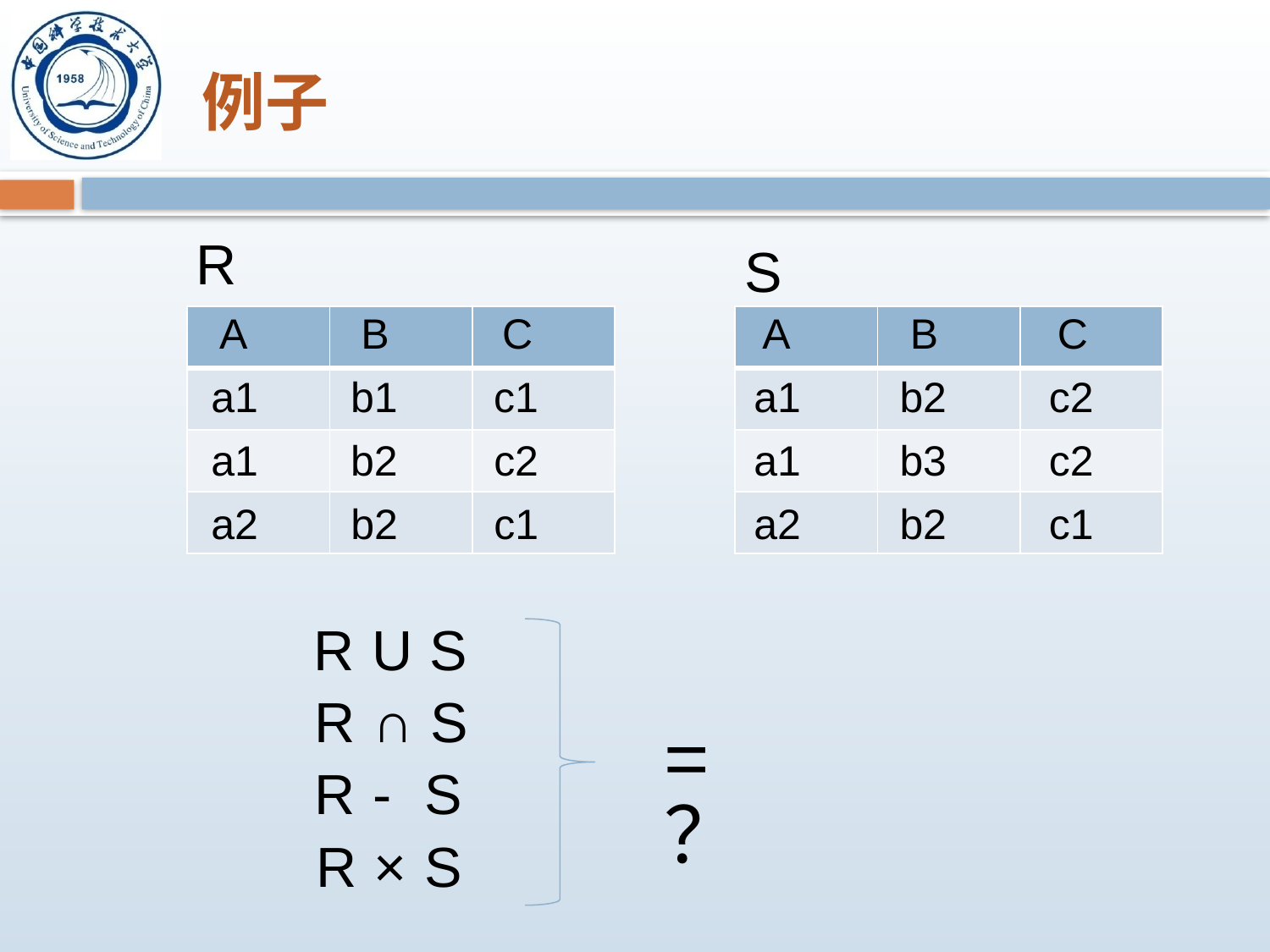

# 例子
R
S
|  |  |  |
| --- | --- | --- |
|  |  |  |
|  |  |  |
|  |  |  |
A
B
C
|  |  |  |
| --- | --- | --- |
|  |  |  |
|  |  |  |
|  |  |  |
A
B
C
a1
a1
a2
b1
b2
b2
c1
c2
c1
a1
a1
a2
b2
b3
b2
c2
c2
c1
R U S
R ∩ S
R - S
R × S

=？